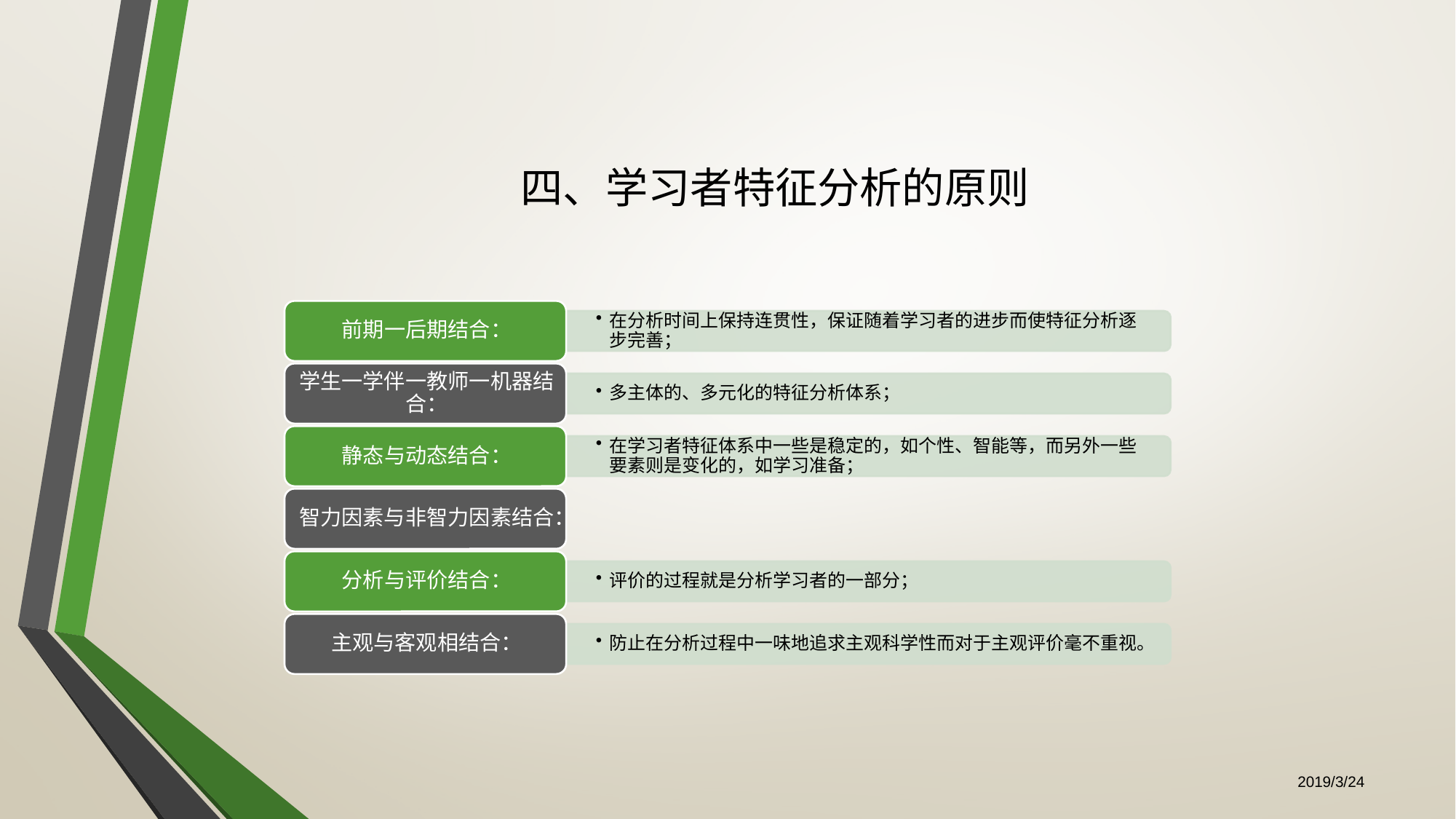

# 四、学习者特征分析的原则
在分析时间上保持连贯性，保证随着学习者的进步而使特征分析逐步完善；
前期一后期结合：
多主体的、多元化的特征分析体系；
学生一学伴一教师一机器结合：
在学习者特征体系中一些是稳定的，如个性、智能等，而另外一些要素则是变化的，如学习准备；
静态与动态结合：
智力因素与非智力因素结合：
评价的过程就是分析学习者的一部分；
分析与评价结合：
防止在分析过程中一味地追求主观科学性而对于主观评价毫不重视。
主观与客观相结合：
2019/3/24